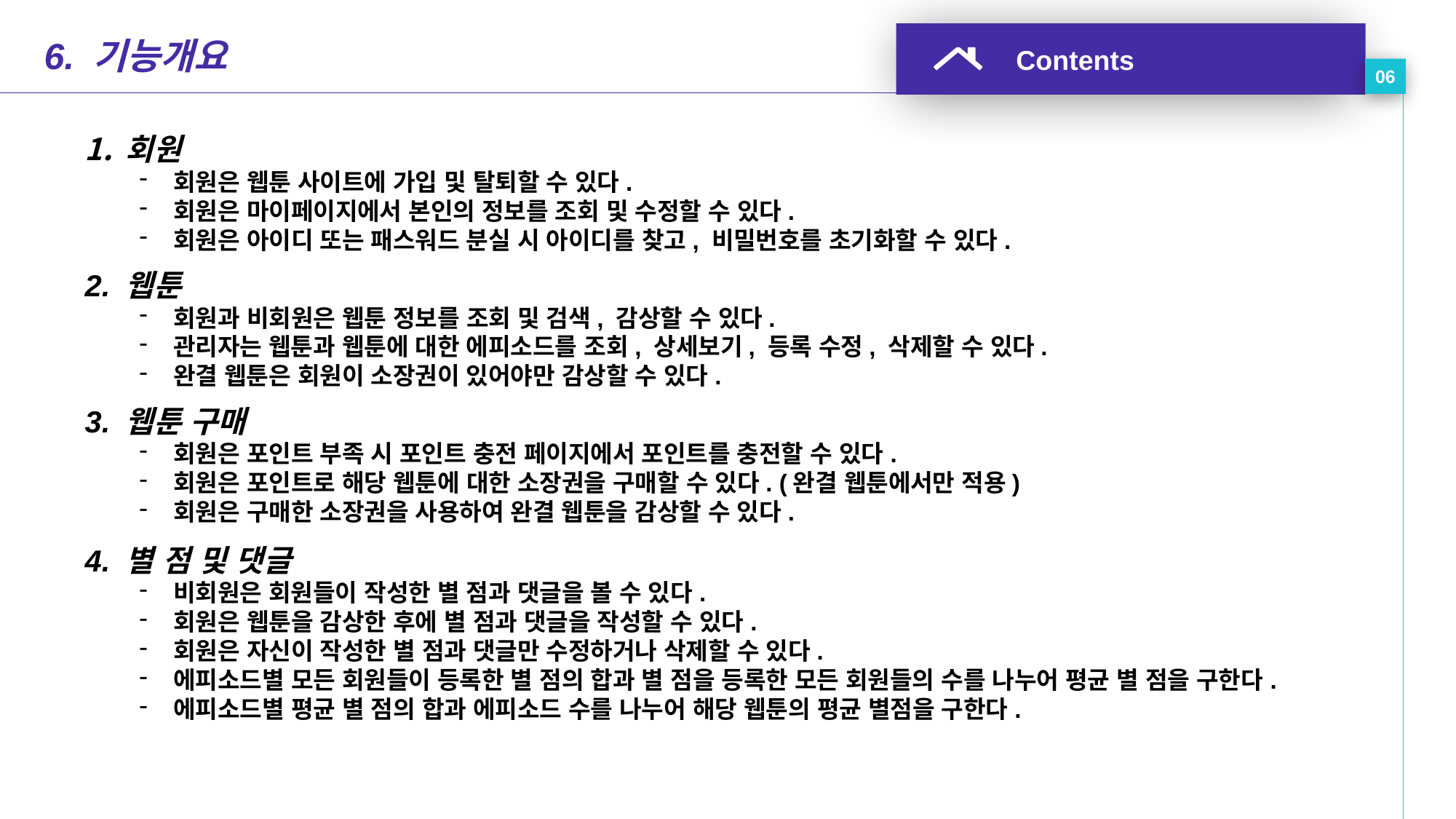

Contents

06
6. 기능개요
회원
회원은 웹툰 사이트에 가입 및 탈퇴할 수 있다.
회원은 마이페이지에서 본인의 정보를 조회 및 수정할 수 있다.
회원은 아이디 또는 패스워드 분실 시 아이디를 찾고, 비밀번호를 초기화할 수 있다.
2. 웹툰
회원과 비회원은 웹툰 정보를 조회 및 검색, 감상할 수 있다.
관리자는 웹툰과 웹툰에 대한 에피소드를 조회, 상세보기, 등록 수정, 삭제할 수 있다.
완결 웹툰은 회원이 소장권이 있어야만 감상할 수 있다.
3. 웹툰 구매
회원은 포인트 부족 시 포인트 충전 페이지에서 포인트를 충전할 수 있다.
회원은 포인트로 해당 웹툰에 대한 소장권을 구매할 수 있다. (완결 웹툰에서만 적용)
회원은 구매한 소장권을 사용하여 완결 웹툰을 감상할 수 있다.
4. 별 점 및 댓글
비회원은 회원들이 작성한 별 점과 댓글을 볼 수 있다.
회원은 웹툰을 감상한 후에 별 점과 댓글을 작성할 수 있다.
회원은 자신이 작성한 별 점과 댓글만 수정하거나 삭제할 수 있다.
에피소드별 모든 회원들이 등록한 별 점의 합과 별 점을 등록한 모든 회원들의 수를 나누어 평균 별 점을 구한다.
에피소드별 평균 별 점의 합과 에피소드 수를 나누어 해당 웹툰의 평균 별점을 구한다.